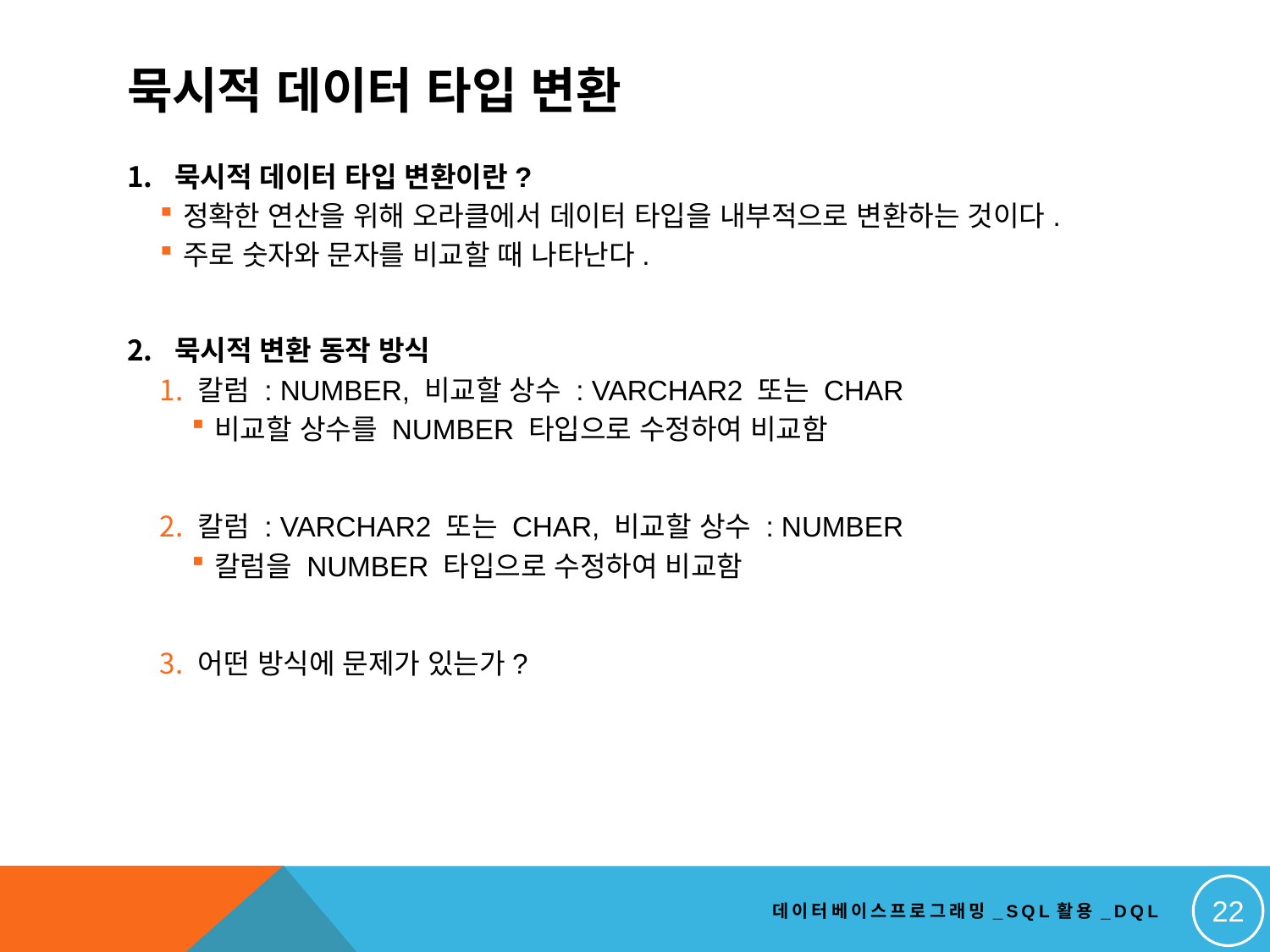

# 묵시적 데이터 타입 변환
묵시적 데이터 타입 변환이란?
정확한 연산을 위해 오라클에서 데이터 타입을 내부적으로 변환하는 것이다.
주로 숫자와 문자를 비교할 때 나타난다.

묵시적 변환 동작 방식
 칼럼 : NUMBER, 비교할 상수 : VARCHAR2 또는 CHAR
비교할 상수를 NUMBER 타입으로 수정하여 비교함

 칼럼 : VARCHAR2 또는 CHAR, 비교할 상수 : NUMBER
칼럼을 NUMBER 타입으로 수정하여 비교함

 어떤 방식에 문제가 있는가?
22
데이터베이스프로그래밍_SQL활용_DQL